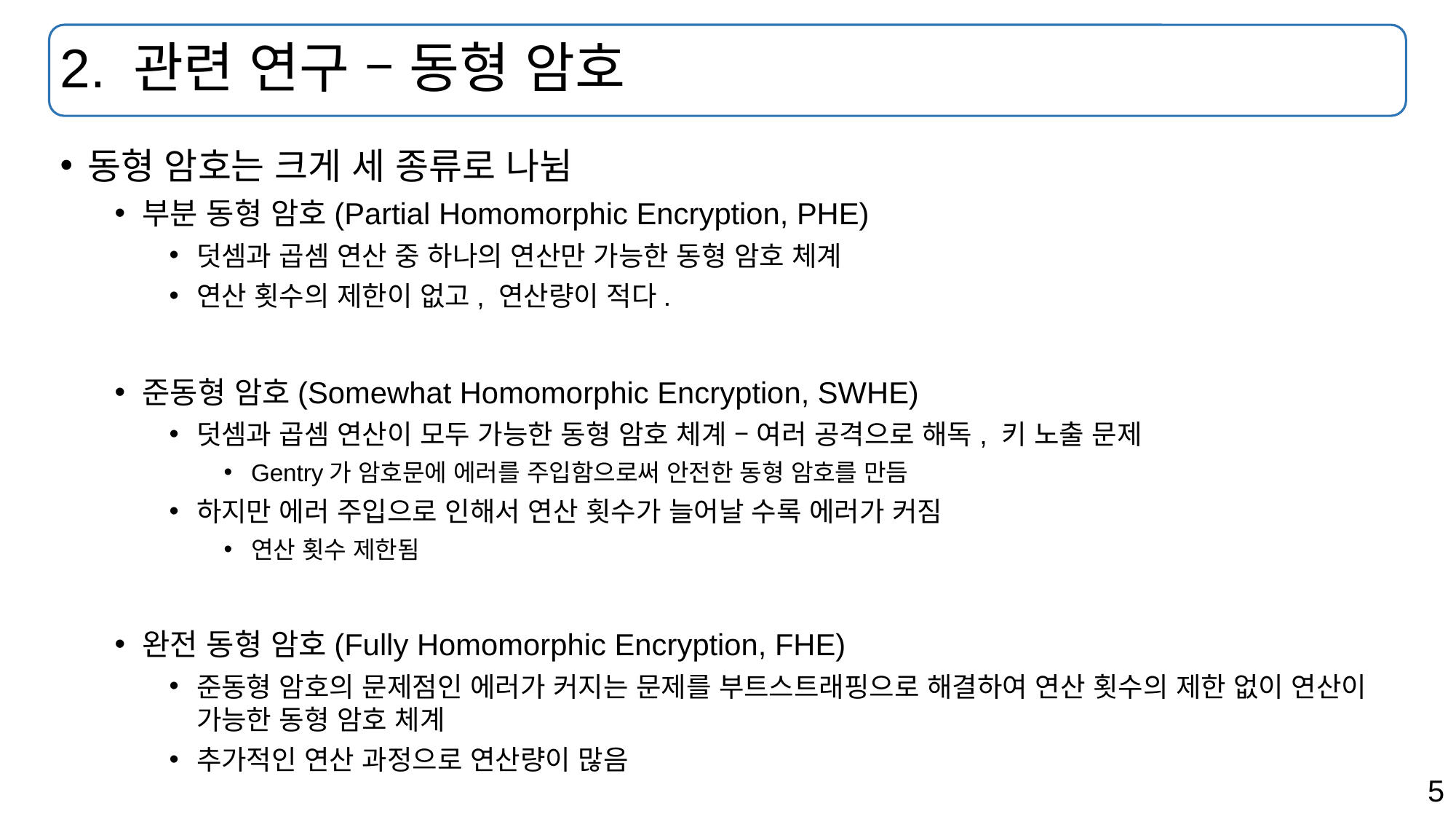

# 2. 관련 연구 – 동형 암호
동형 암호는 크게 세 종류로 나뉨
부분 동형 암호(Partial Homomorphic Encryption, PHE)
덧셈과 곱셈 연산 중 하나의 연산만 가능한 동형 암호 체계
연산 횟수의 제한이 없고, 연산량이 적다.

준동형 암호(Somewhat Homomorphic Encryption, SWHE)
덧셈과 곱셈 연산이 모두 가능한 동형 암호 체계 – 여러 공격으로 해독, 키 노출 문제
Gentry가 암호문에 에러를 주입함으로써 안전한 동형 암호를 만듬
하지만 에러 주입으로 인해서 연산 횟수가 늘어날 수록 에러가 커짐
연산 횟수 제한됨

완전 동형 암호(Fully Homomorphic Encryption, FHE)
준동형 암호의 문제점인 에러가 커지는 문제를 부트스트래핑으로 해결하여 연산 횟수의 제한 없이 연산이 가능한 동형 암호 체계
추가적인 연산 과정으로 연산량이 많음